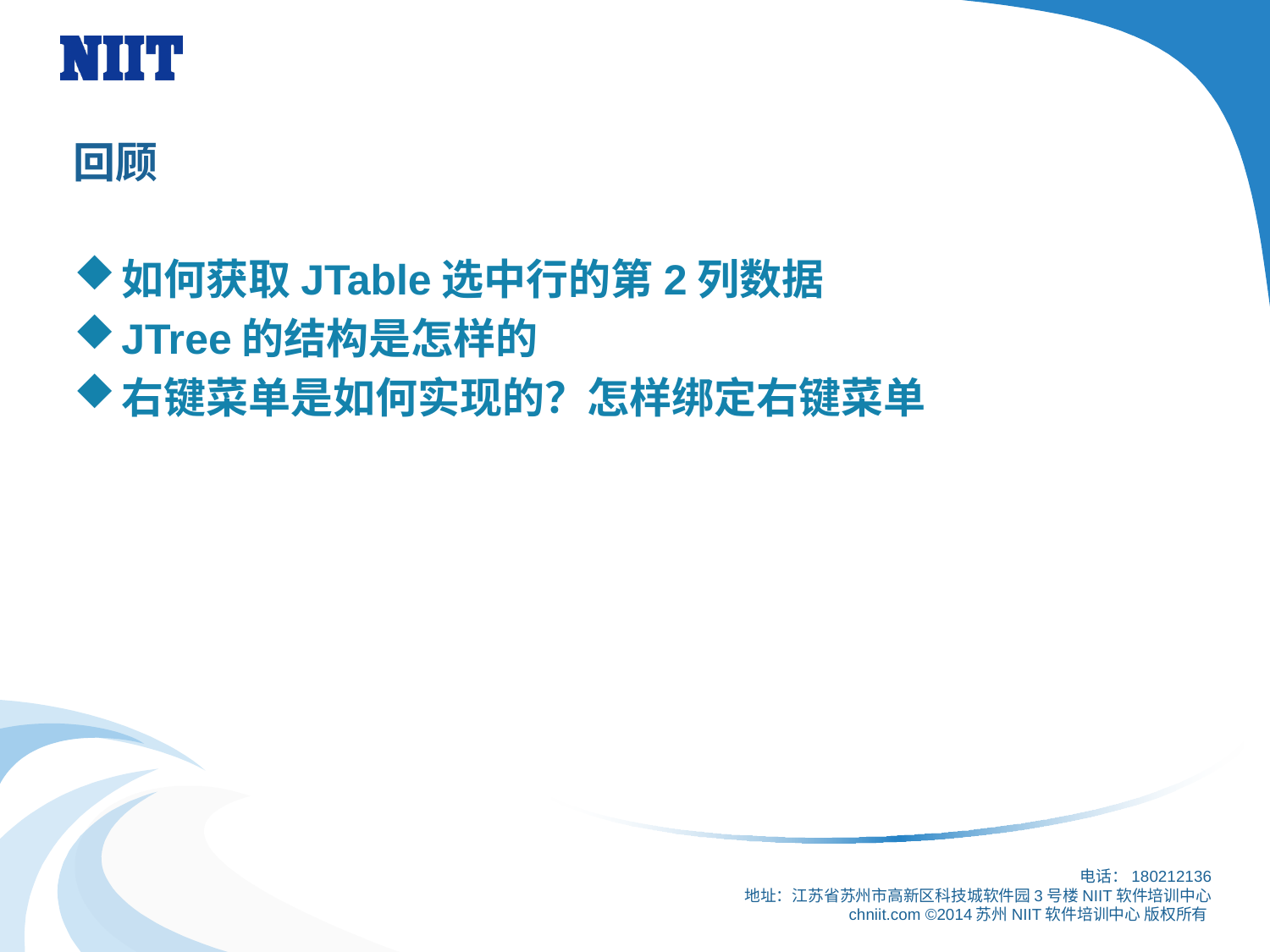

# 回顾
如何获取JTable选中行的第2列数据
JTree的结构是怎样的
右键菜单是如何实现的？怎样绑定右键菜单